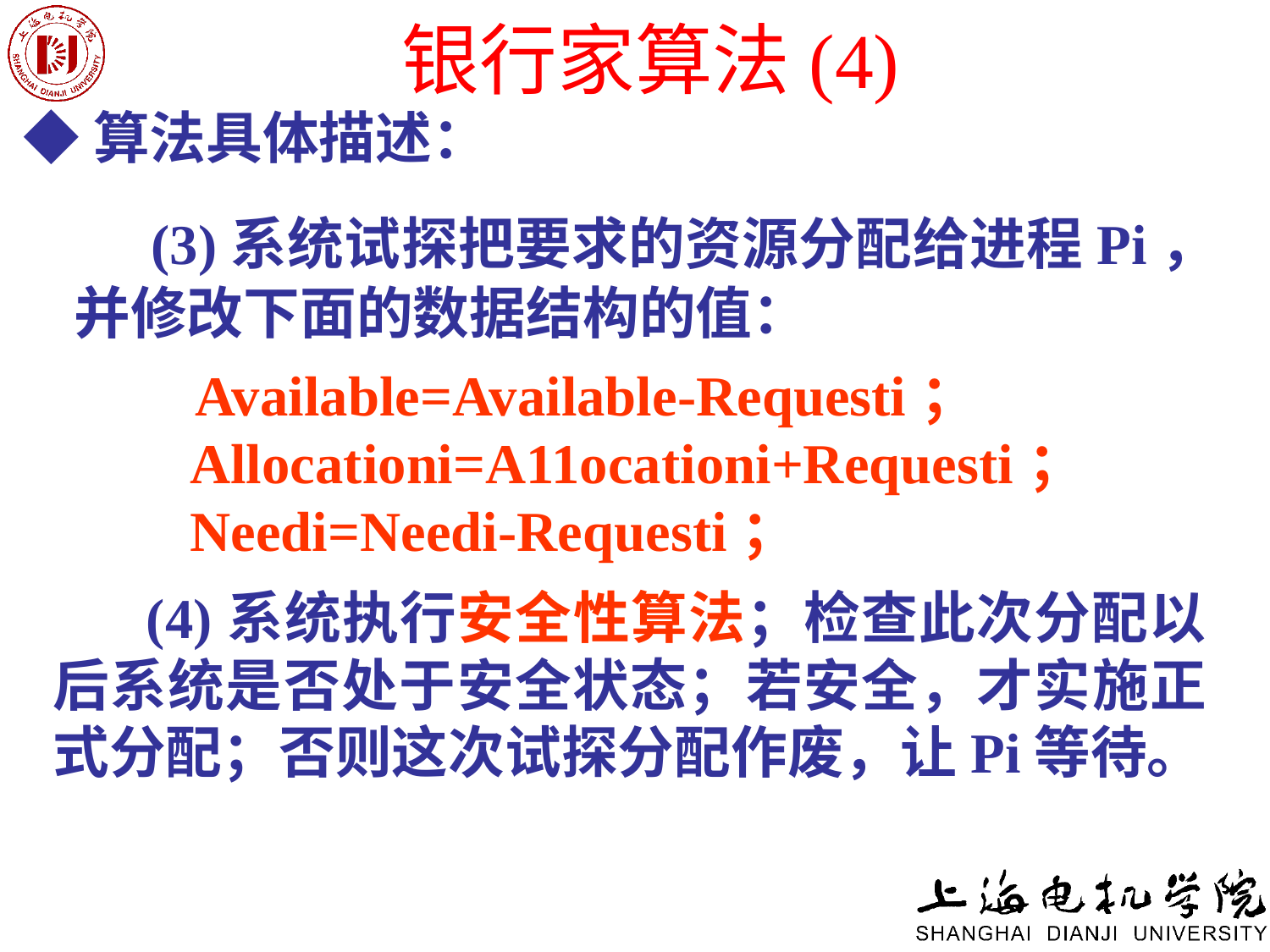

# 银行家算法(4)
◆算法具体描述：
 (3)系统试探把要求的资源分配给进程Pi，并修改下面的数据结构的值：
 Available=Available-Requesti；
  Allocationi=A11ocationi+Requesti；
  Needi=Needi-Requesti；
(4)系统执行安全性算法；检查此次分配以后系统是否处于安全状态；若安全，才实施正式分配；否则这次试探分配作废，让Pi等待。